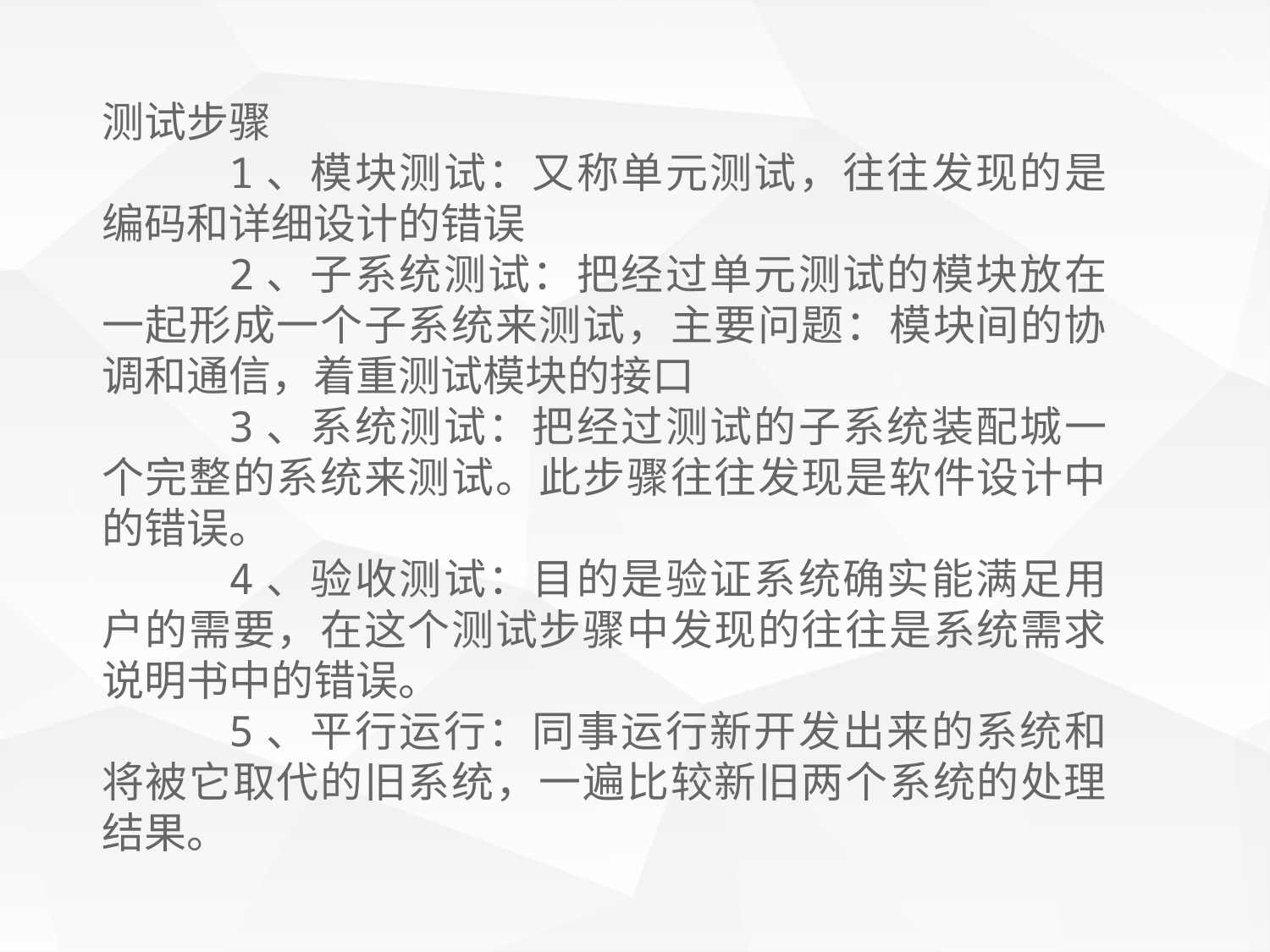

测试步骤
	1、模块测试：又称单元测试，往往发现的是编码和详细设计的错误
	2、子系统测试：把经过单元测试的模块放在一起形成一个子系统来测试，主要问题：模块间的协调和通信，着重测试模块的接口
	3、系统测试：把经过测试的子系统装配城一个完整的系统来测试。此步骤往往发现是软件设计中的错误。
	4、验收测试：目的是验证系统确实能满足用户的需要，在这个测试步骤中发现的往往是系统需求说明书中的错误。
	5、平行运行：同事运行新开发出来的系统和将被它取代的旧系统，一遍比较新旧两个系统的处理结果。